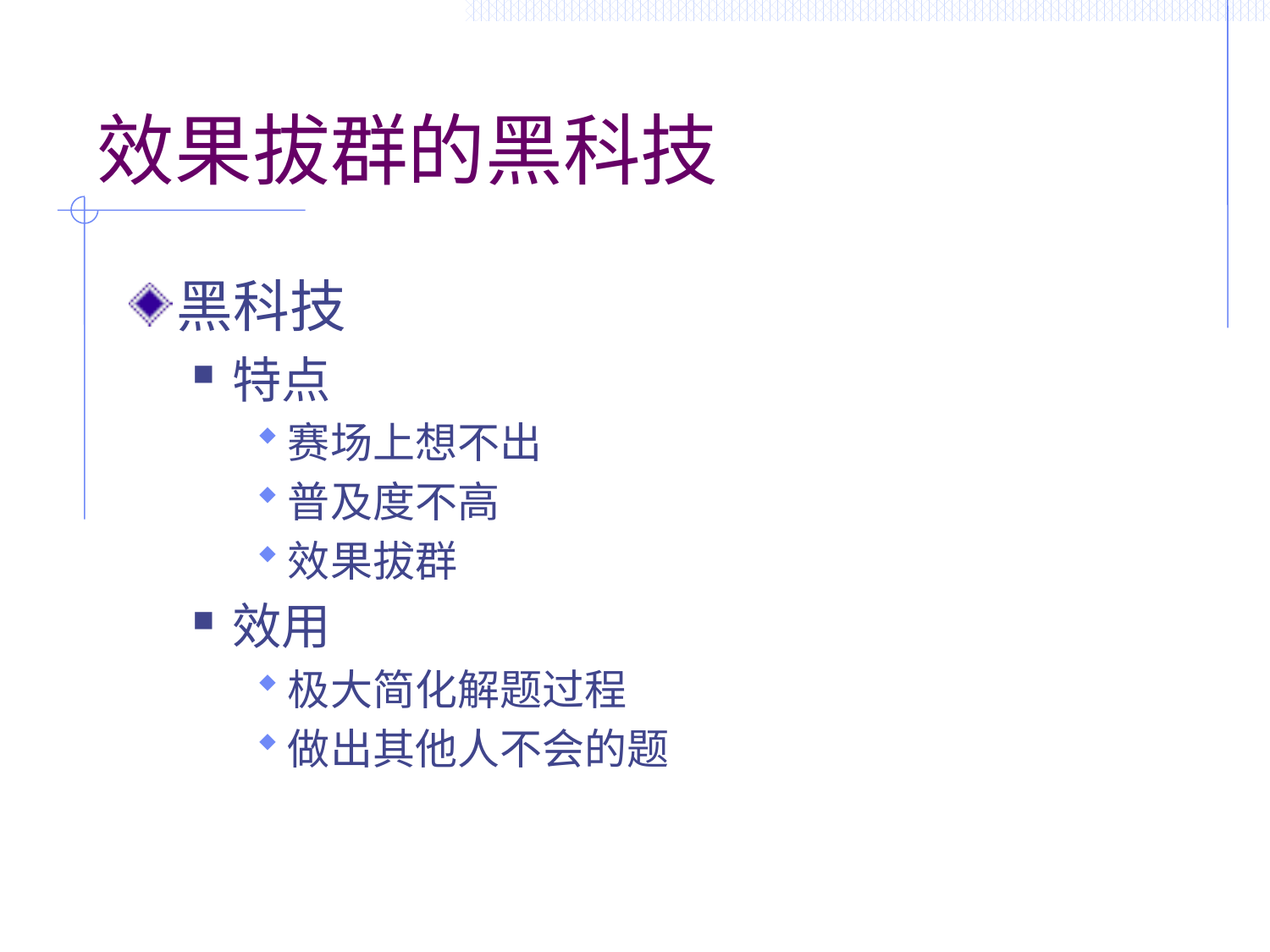

# 效果拔群的黑科技
黑科技
特点
赛场上想不出
普及度不高
效果拔群
效用
极大简化解题过程
做出其他人不会的题